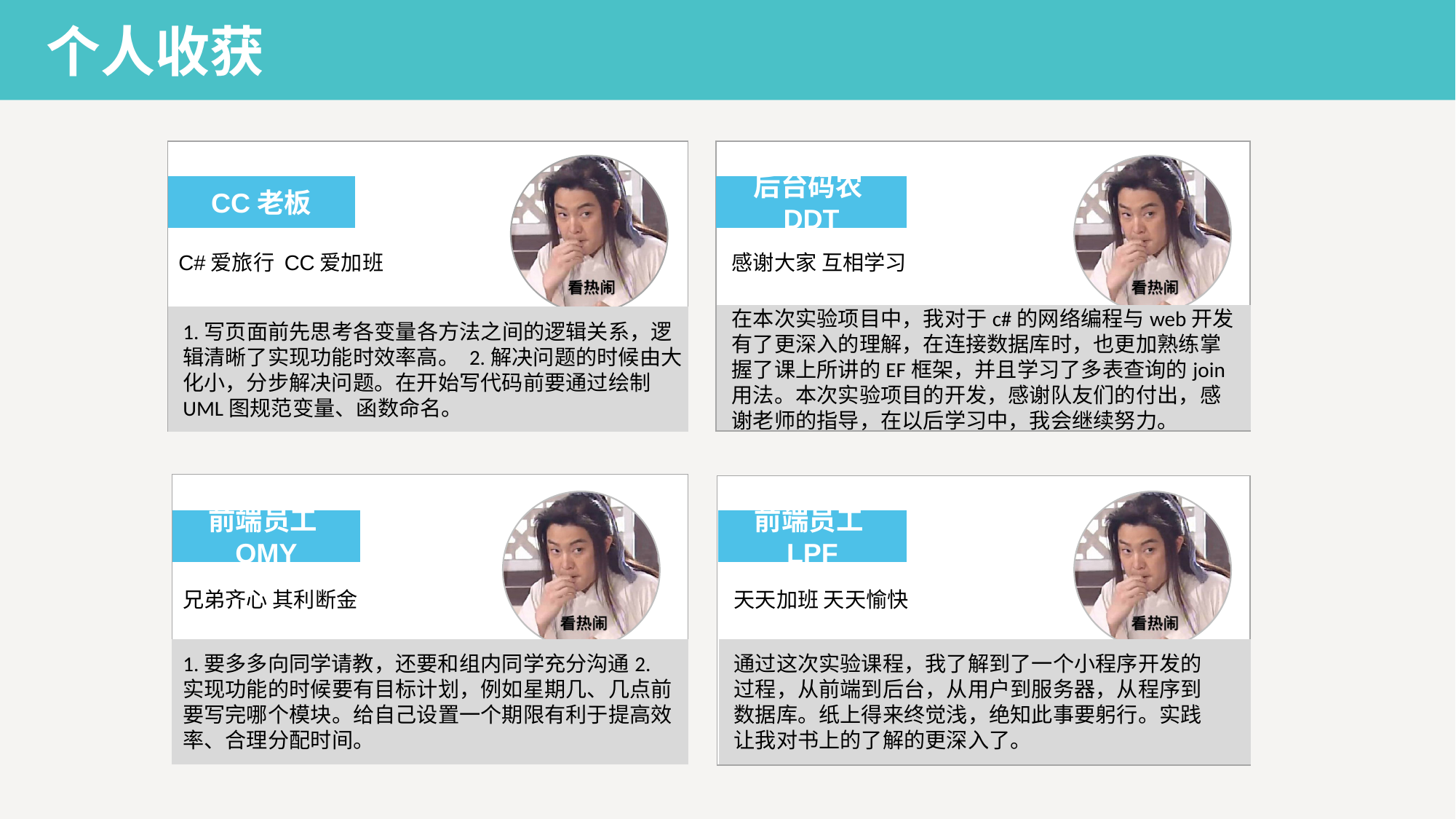

个人收获

CC老板
后台码农DDT
C#爱旅行 CC爱加班
感谢大家 互相学习
在本次实验项目中，我对于c#的网络编程与web开发有了更深入的理解，在连接数据库时，也更加熟练掌握了课上所讲的EF框架，并且学习了多表查询的join用法。本次实验项目的开发，感谢队友们的付出，感谢老师的指导，在以后学习中，我会继续努力。

1.写页面前先思考各变量各方法之间的逻辑关系，逻辑清晰了实现功能时效率高。 2.解决问题的时候由大化小，分步解决问题。在开始写代码前要通过绘制UML图规范变量、函数命名。

前端员工QMY
前端员工LPF
兄弟齐心 其利断金
天天加班 天天愉快

1.要多多向同学请教，还要和组内同学充分沟通2.实现功能的时候要有目标计划，例如星期几、几点前要写完哪个模块。给自己设置一个期限有利于提高效率、合理分配时间。
通过这次实验课程，我了解到了一个小程序开发的过程，从前端到后台，从用户到服务器，从程序到数据库。纸上得来终觉浅，绝知此事要躬行。实践让我对书上的了解的更深入了。